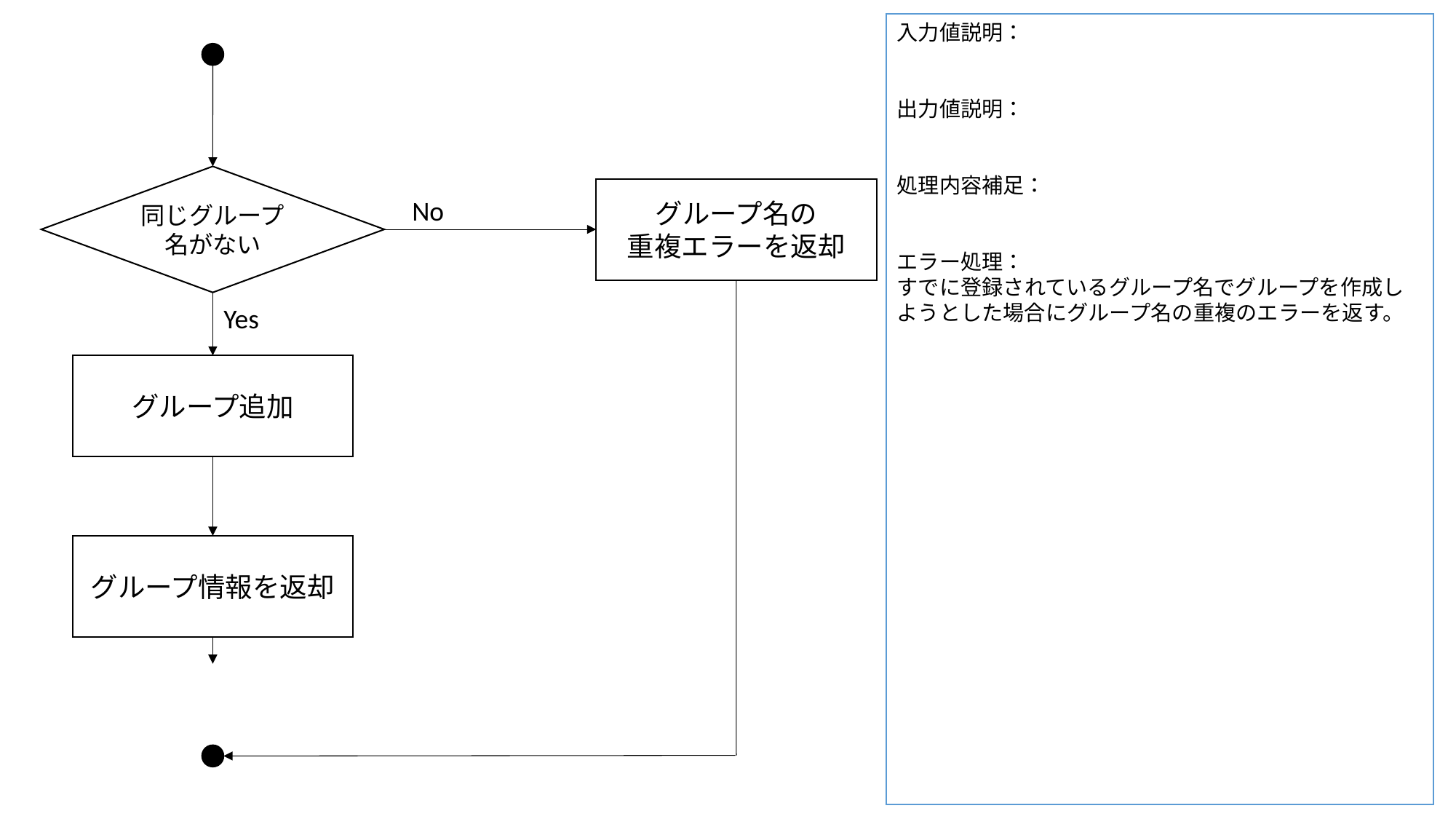

入力値説明：

出力値説明：

処理内容補足：

エラー処理：
すでに登録されているグループ名でグループを作成しようとした場合にグループ名の重複のエラーを返す。

同じグループ名がない
グループ名の
重複エラーを返却
No
Yes
グループ追加
グループ情報を返却